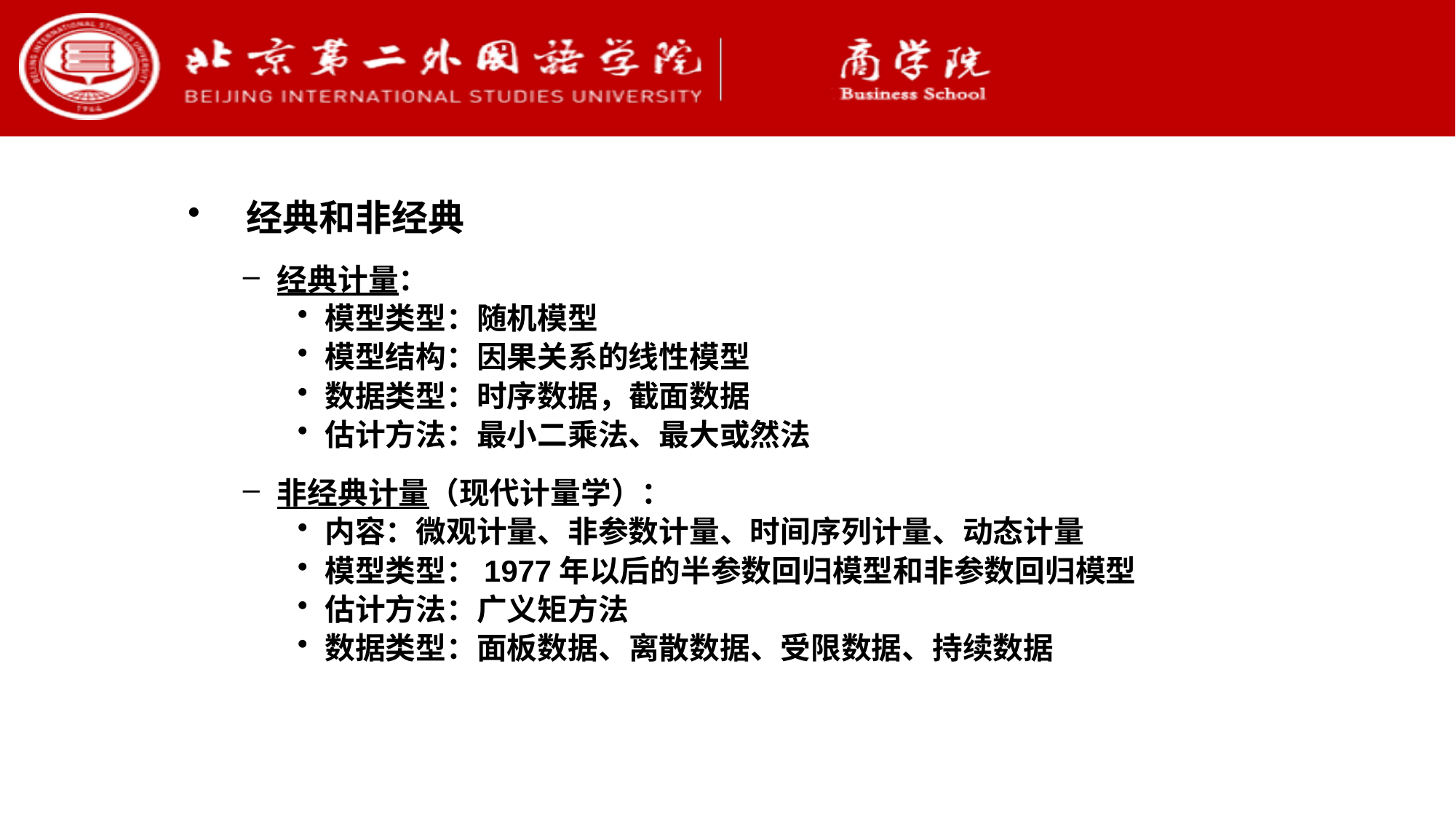

经典和非经典

经典计量：
模型类型：随机模型
模型结构：因果关系的线性模型
数据类型：时序数据，截面数据
估计方法：最小二乘法、最大或然法

非经典计量（现代计量学）：
内容：微观计量、非参数计量、时间序列计量、动态计量
模型类型：1977年以后的半参数回归模型和非参数回归模型
估计方法：广义矩方法
数据类型：面板数据、离散数据、受限数据、持续数据